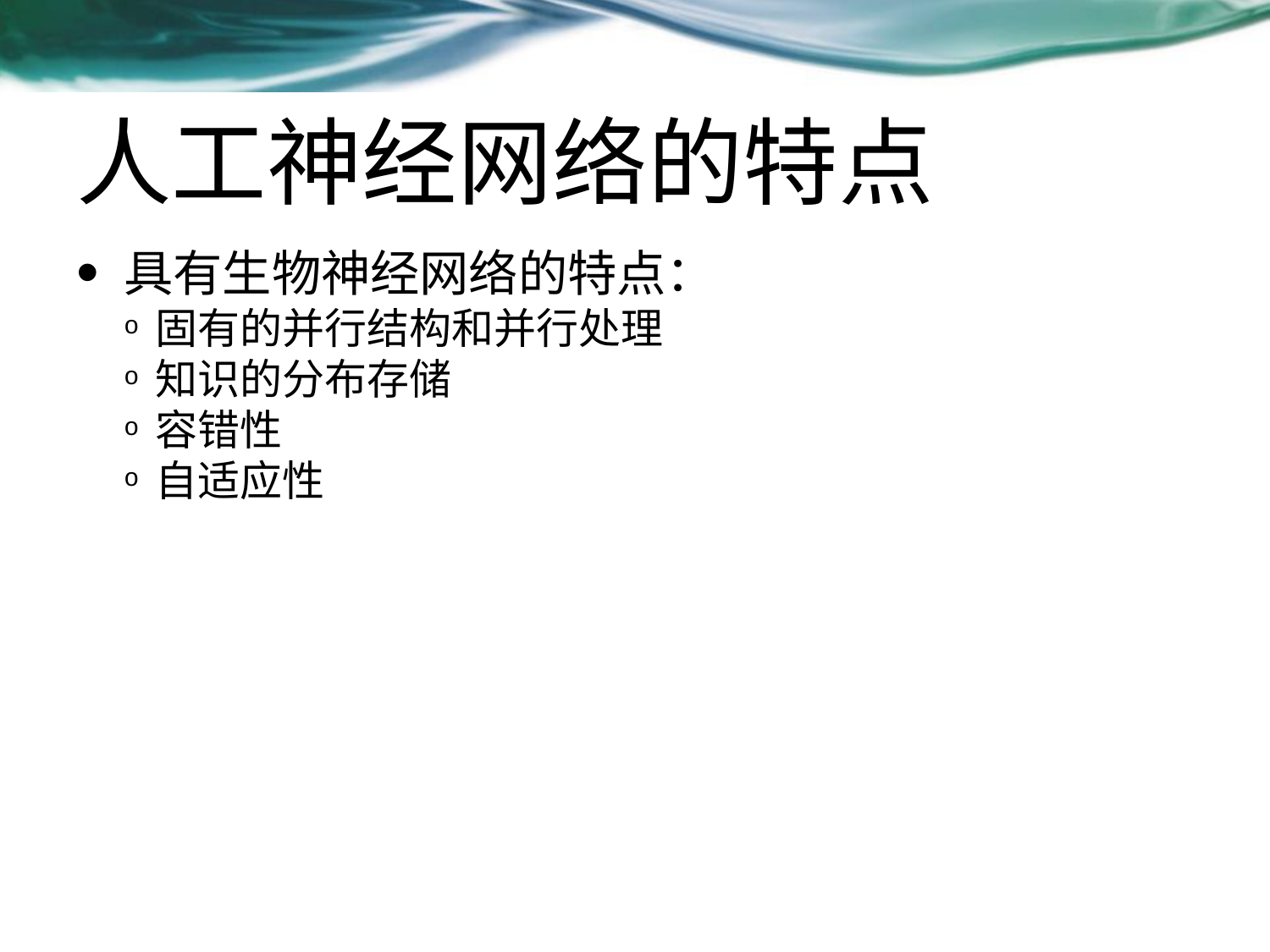

# 人工神经网络的特点
具有生物神经网络的特点：
固有的并行结构和并行处理
知识的分布存储
容错性
自适应性